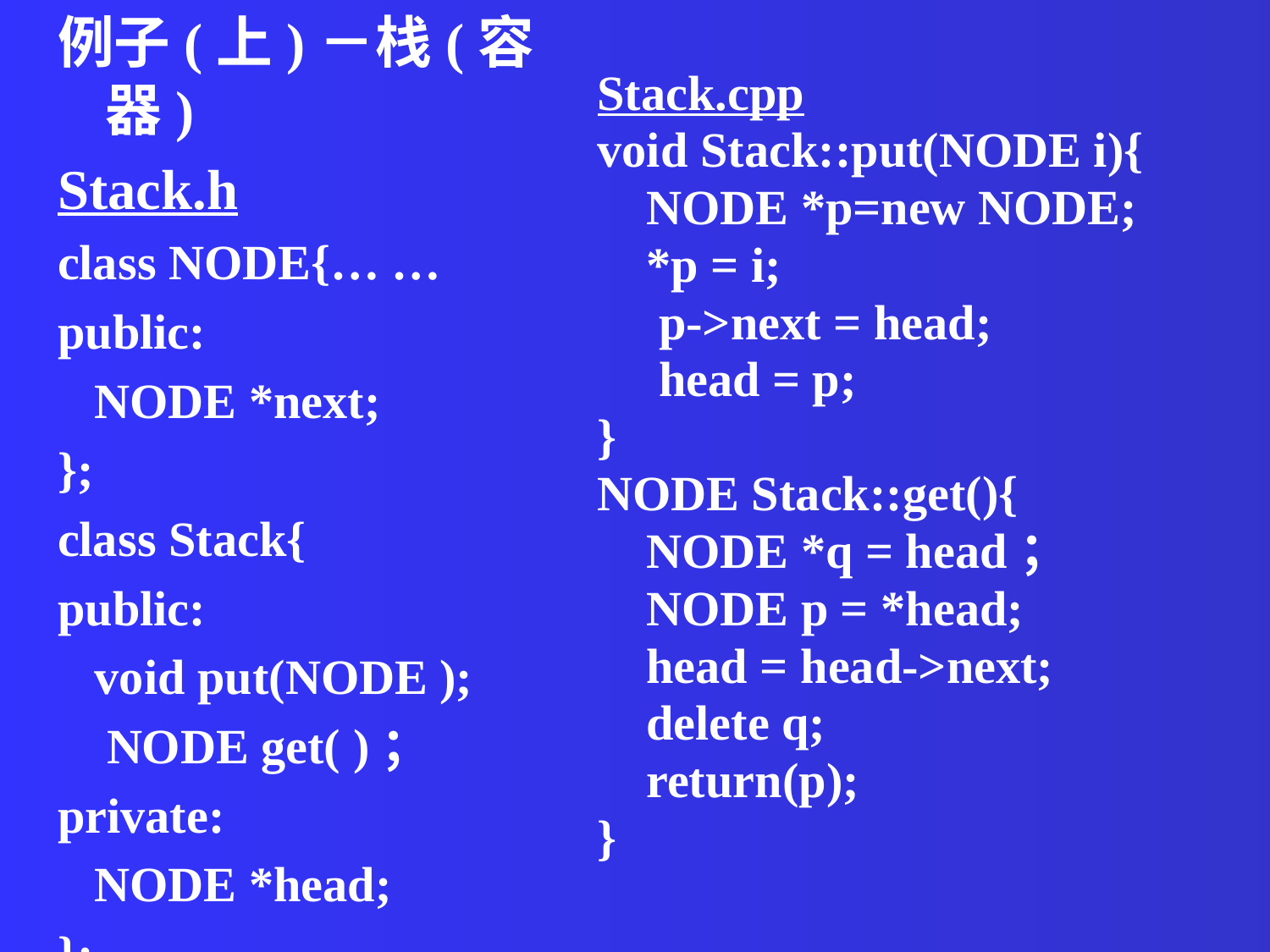

例子(上)－栈(容器)
Stack.h
class NODE{… …
public:
   NODE *next;
};
class Stack{
public:
   void put(NODE );
    NODE get( )；
private:
   NODE *head;
};
Stack.cpp
void Stack::put(NODE i){
    NODE *p=new NODE;
    *p = i;
     p->next = head;
     head = p;
}
NODE Stack::get(){
    NODE *q = head；
    NODE p = *head;
    head = head->next;
    delete q;
    return(p);
}